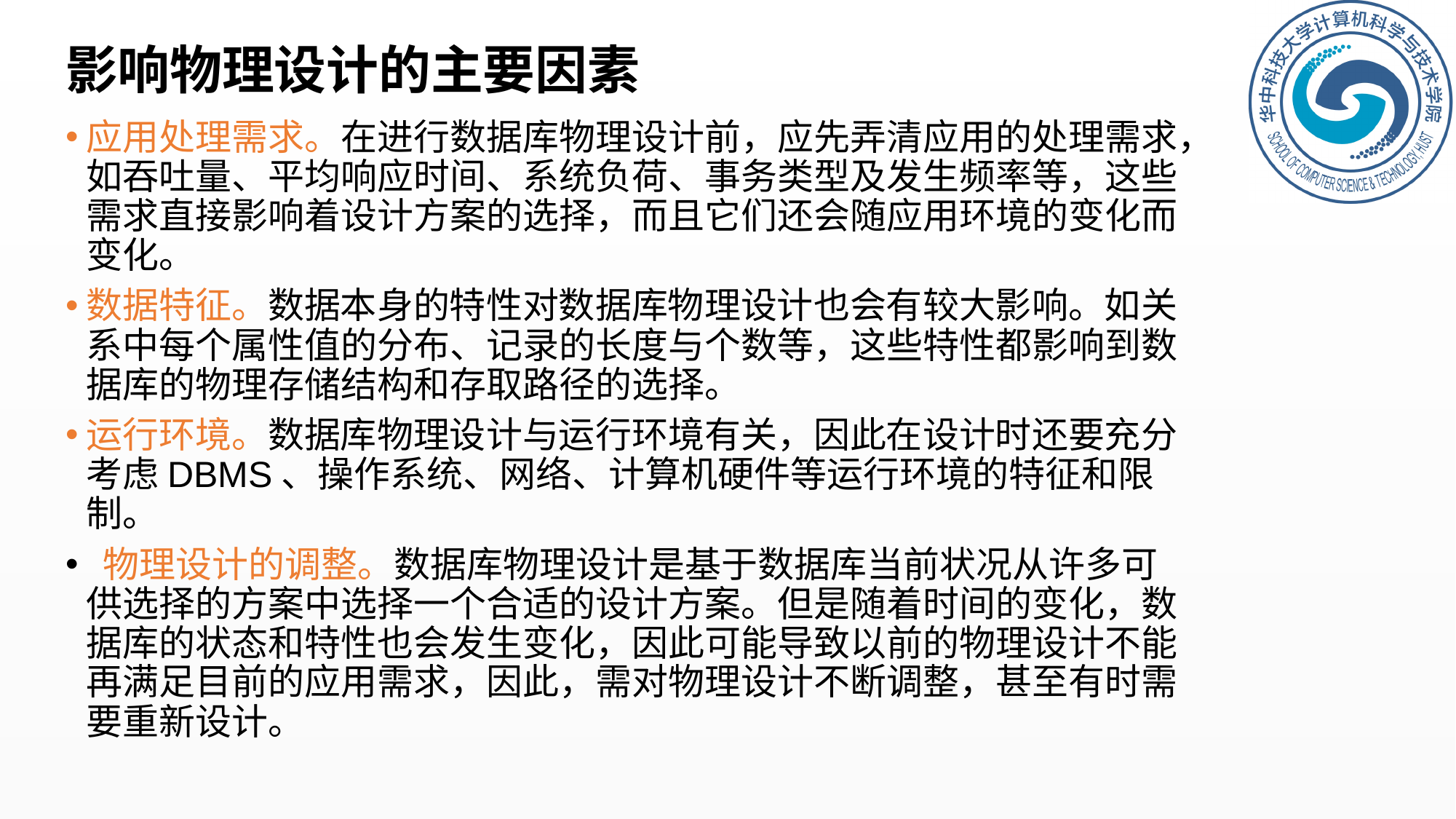

# 影响物理设计的主要因素
应用处理需求。在进行数据库物理设计前，应先弄清应用的处理需求，如吞吐量、平均响应时间、系统负荷、事务类型及发生频率等，这些需求直接影响着设计方案的选择，而且它们还会随应用环境的变化而变化。
数据特征。数据本身的特性对数据库物理设计也会有较大影响。如关系中每个属性值的分布、记录的长度与个数等，这些特性都影响到数据库的物理存储结构和存取路径的选择。
运行环境。数据库物理设计与运行环境有关，因此在设计时还要充分考虑DBMS、操作系统、网络、计算机硬件等运行环境的特征和限制。
 物理设计的调整。数据库物理设计是基于数据库当前状况从许多可供选择的方案中选择一个合适的设计方案。但是随着时间的变化，数据库的状态和特性也会发生变化，因此可能导致以前的物理设计不能再满足目前的应用需求，因此，需对物理设计不断调整，甚至有时需要重新设计。